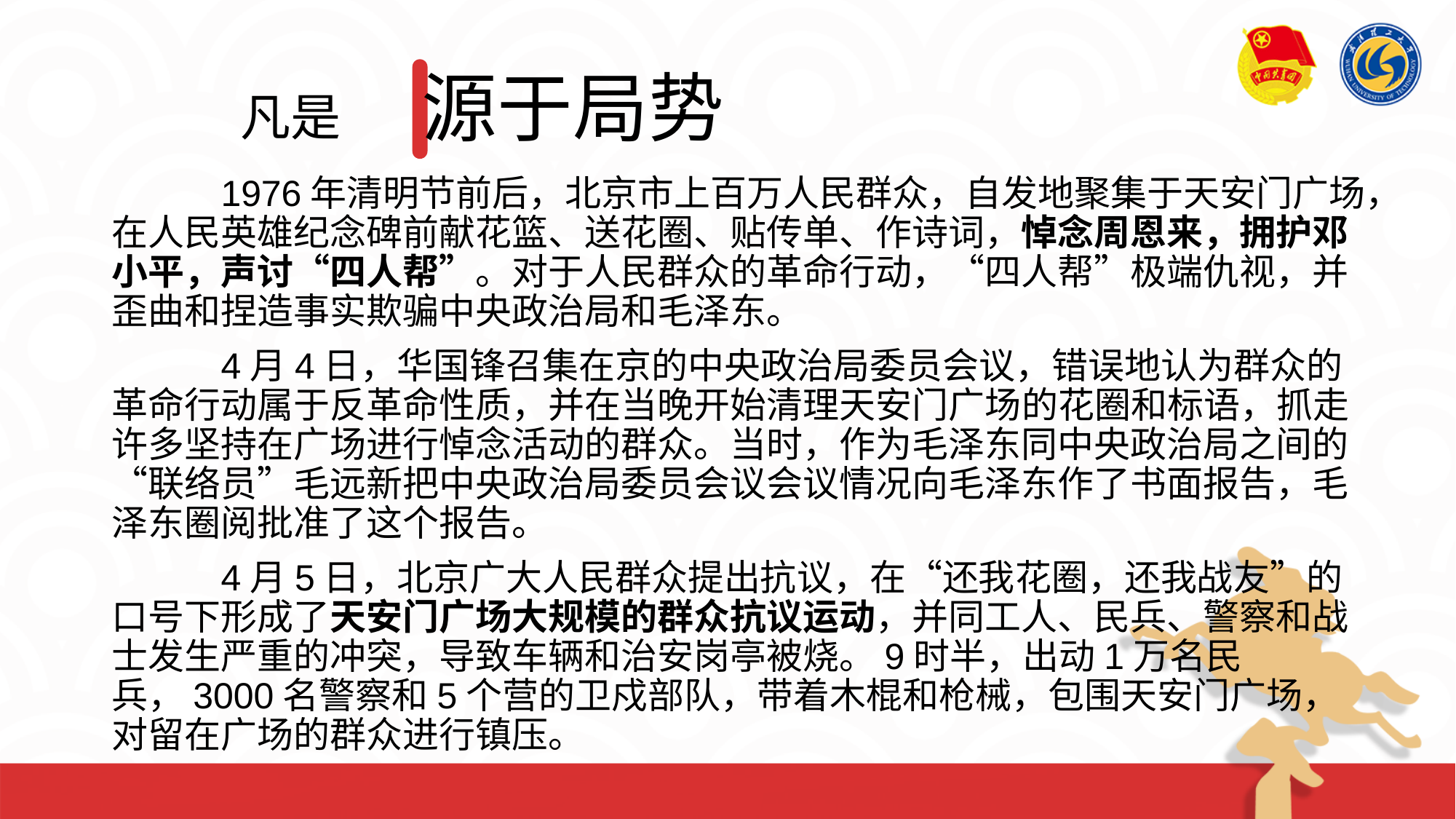

# 凡是	源于局势
		1976年清明节前后，北京市上百万人民群众，自发地聚集于天安门广场，在人民英雄纪念碑前献花篮、送花圈、贴传单、作诗词，悼念周恩来，拥护邓小平，声讨“四人帮”。对于人民群众的革命行动，“四人帮”极端仇视，并歪曲和捏造事实欺骗中央政治局和毛泽东。
		4月4日，华国锋召集在京的中央政治局委员会议，错误地认为群众的革命行动属于反革命性质，并在当晚开始清理天安门广场的花圈和标语，抓走许多坚持在广场进行悼念活动的群众。当时，作为毛泽东同中央政治局之间的“联络员”毛远新把中央政治局委员会议会议情况向毛泽东作了书面报告，毛泽东圈阅批准了这个报告。
		4月5日，北京广大人民群众提出抗议，在“还我花圈，还我战友”的口号下形成了天安门广场大规模的群众抗议运动，并同工人、民兵、警察和战士发生严重的冲突，导致车辆和治安岗亭被烧。9时半，出动1万名民兵，3000名警察和5个营的卫戍部队，带着木棍和枪械，包围天安门广场，对留在广场的群众进行镇压。